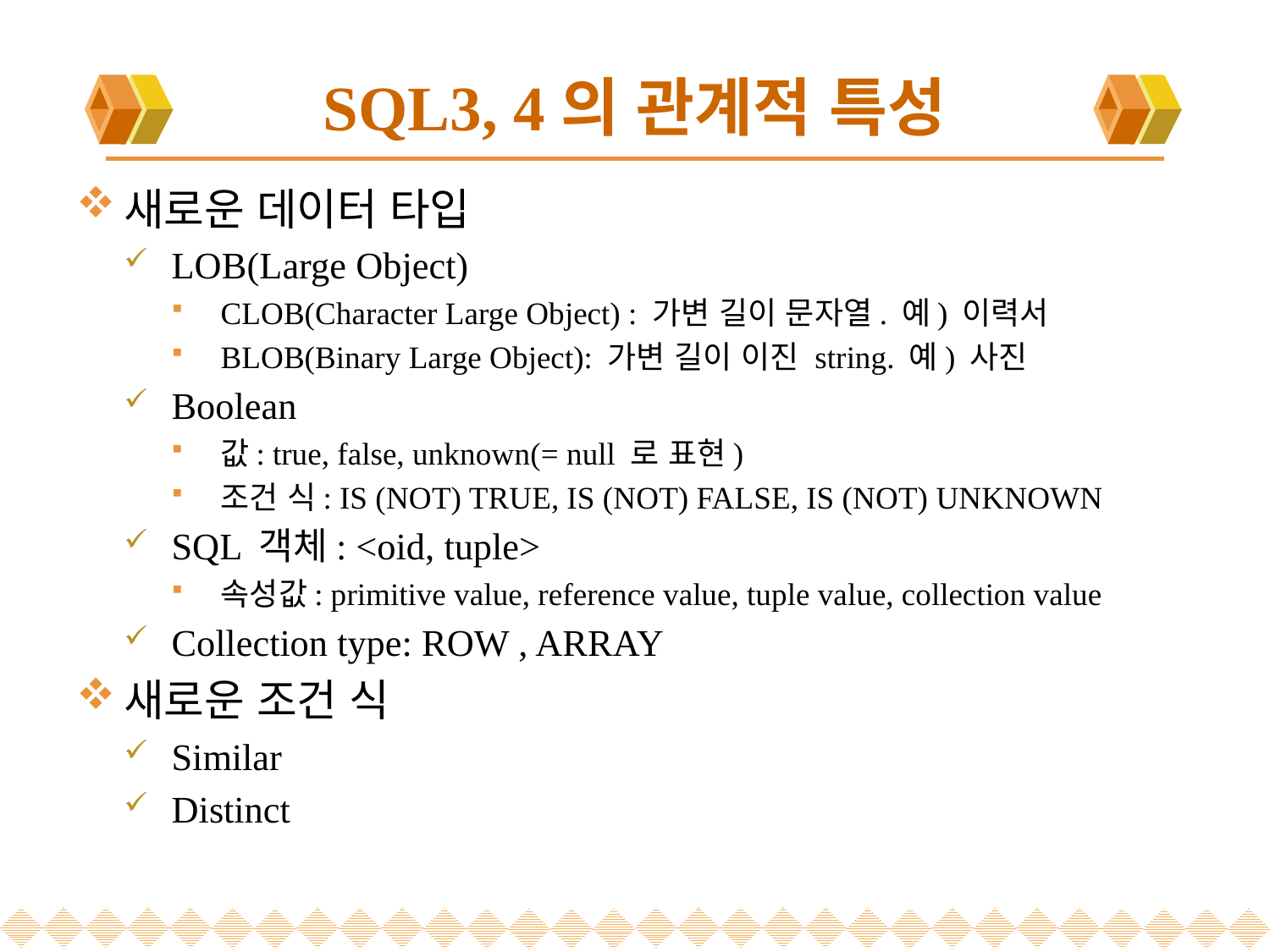

# SQL3, 4의 관계적 특성
새로운 데이터 타입
LOB(Large Object)
CLOB(Character Large Object) : 가변 길이 문자열. 예) 이력서
BLOB(Binary Large Object): 가변 길이 이진 string. 예) 사진
Boolean
값: true, false, unknown(= null 로 표현)
조건 식: IS (NOT) TRUE, IS (NOT) FALSE, IS (NOT) UNKNOWN
SQL 객체: <oid, tuple>
속성값: primitive value, reference value, tuple value, collection value
Collection type: ROW , ARRAY
새로운 조건 식
Similar
Distinct